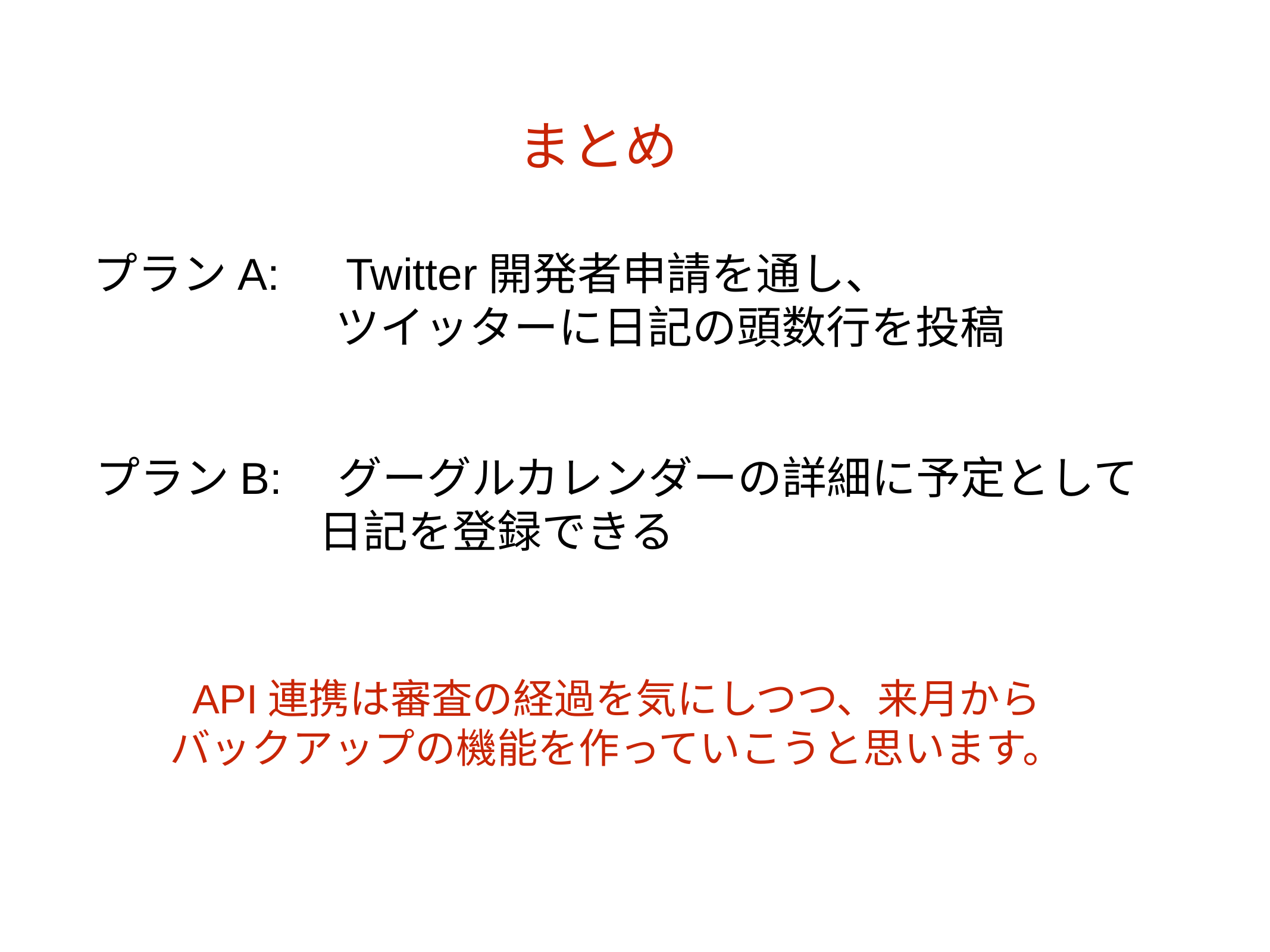

まとめ
プランA:　Twitter開発者申請を通し、
　　　　　　　　ツイッターに日記の頭数行を投稿
プランB:　グーグルカレンダーの詳細に予定として
　　　　　日記を登録できる
API連携は審査の経過を気にしつつ、来月から
バックアップの機能を作っていこうと思います。